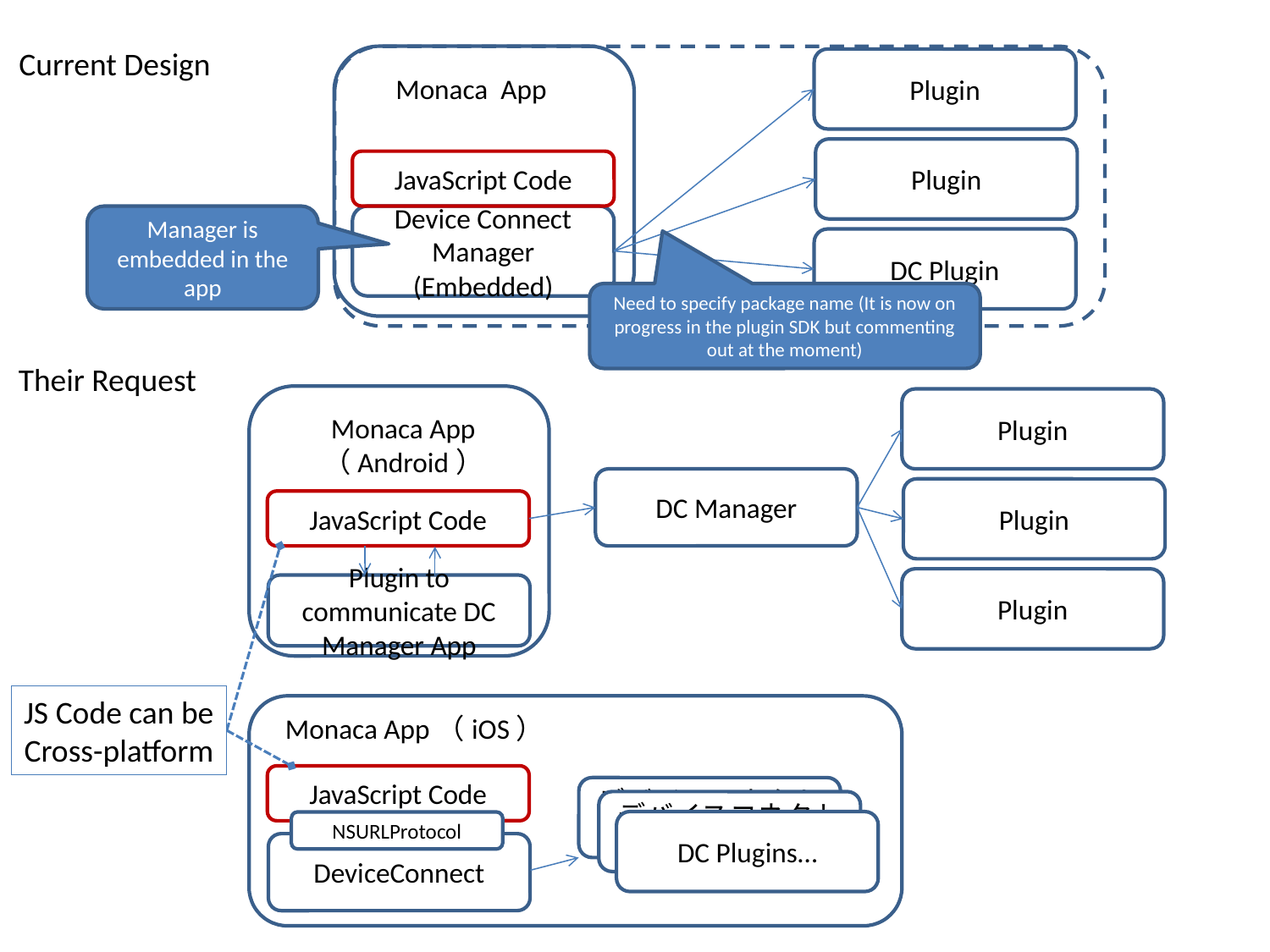

Current Design

Plugin
Monaca  App
Plugin
JavaScript Code
Manager is embedded in the app
Device Connect Manager (Embedded)
DC Plugin
Need to specify package name (It is now on progress in the plugin SDK but commenting out at the moment)
Their Request

Plugin
Monaca App
（Android）
DC Manager
Plugin
JavaScript Code
Plugin
Plugin to communicate DC Manager App
JS Code can be
Cross-platform

Monaca App（iOS）
JavaScript Code
デバイスコネクト
プラグイン
デバイスコネクト
プラグイン
DC Plugins…
NSURLProtocol
DeviceConnect